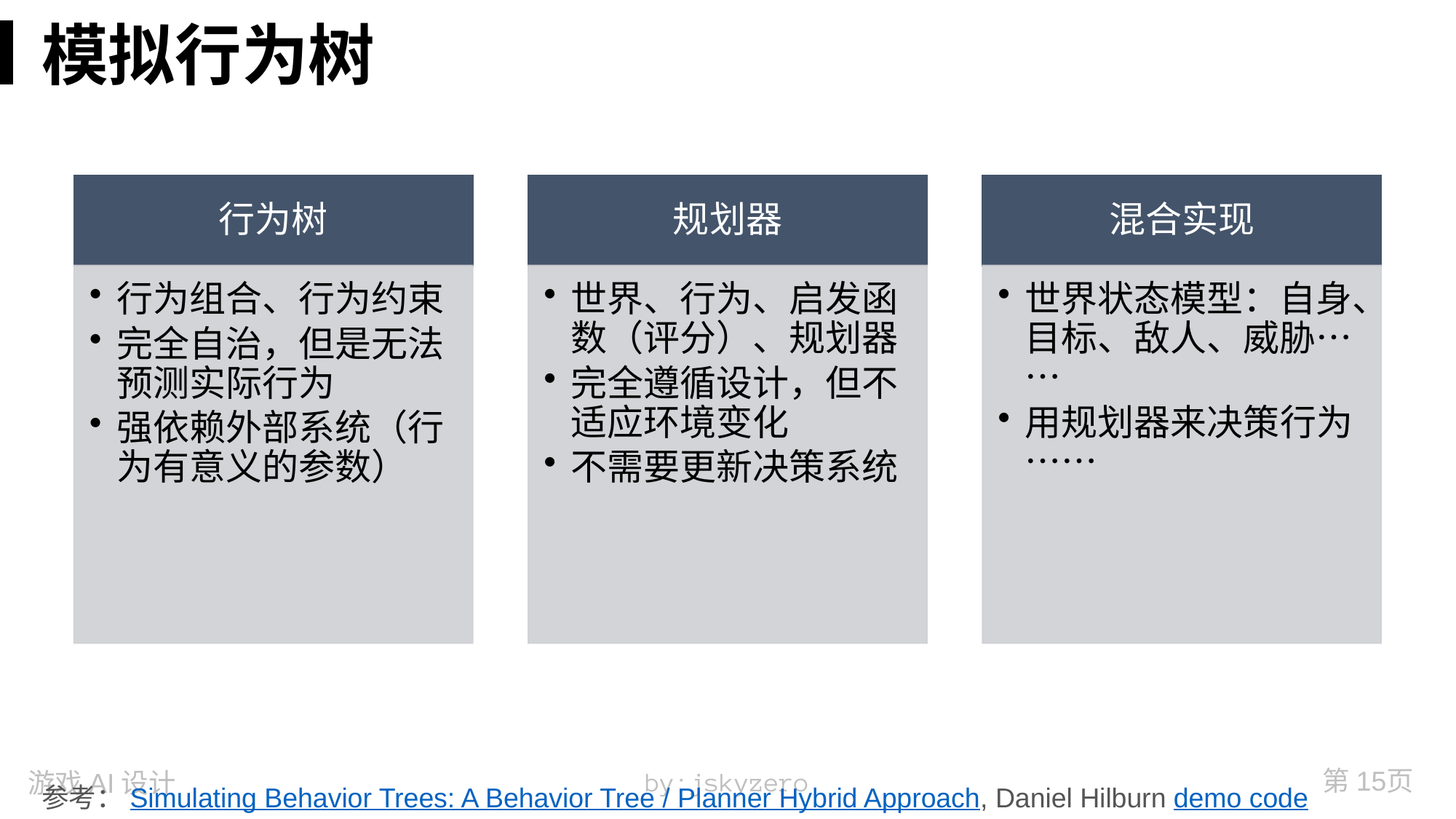

# 模拟行为树
行为树
行为组合、行为约束
完全自治，但是无法预测实际行为
强依赖外部系统（行为有意义的参数）
规划器
世界、行为、启发函数（评分）、规划器
完全遵循设计，但不适应环境变化
不需要更新决策系统
混合实现
世界状态模型：自身、目标、敌人、威胁……
用规划器来决策行为……

参考：Simulating Behavior Trees: A Behavior Tree / Planner Hybrid Approach, Daniel Hilburn demo code